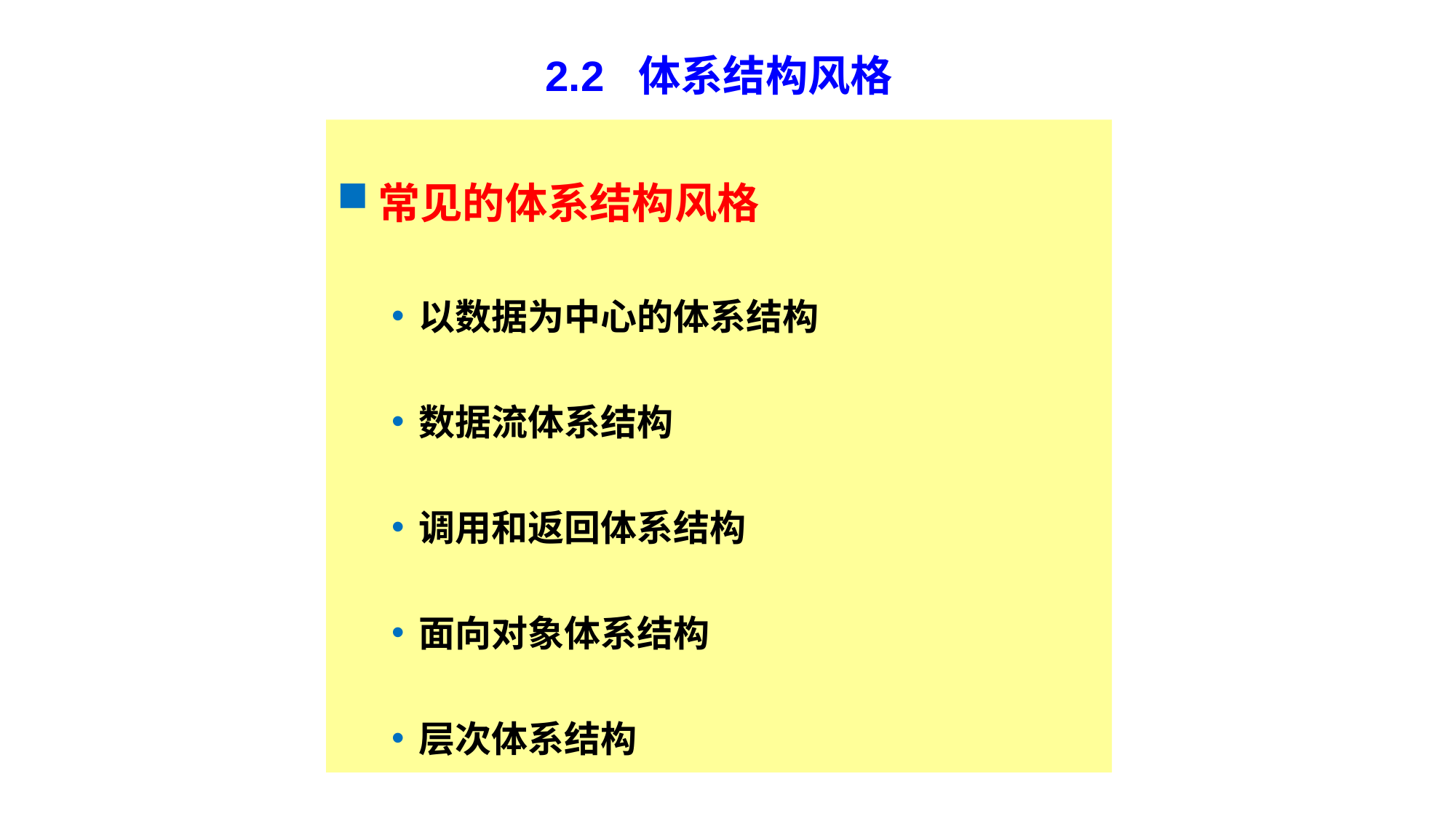

# 2.2  体系结构风格
常见的体系结构风格
以数据为中心的体系结构
数据流体系结构
调用和返回体系结构
面向对象体系结构
层次体系结构